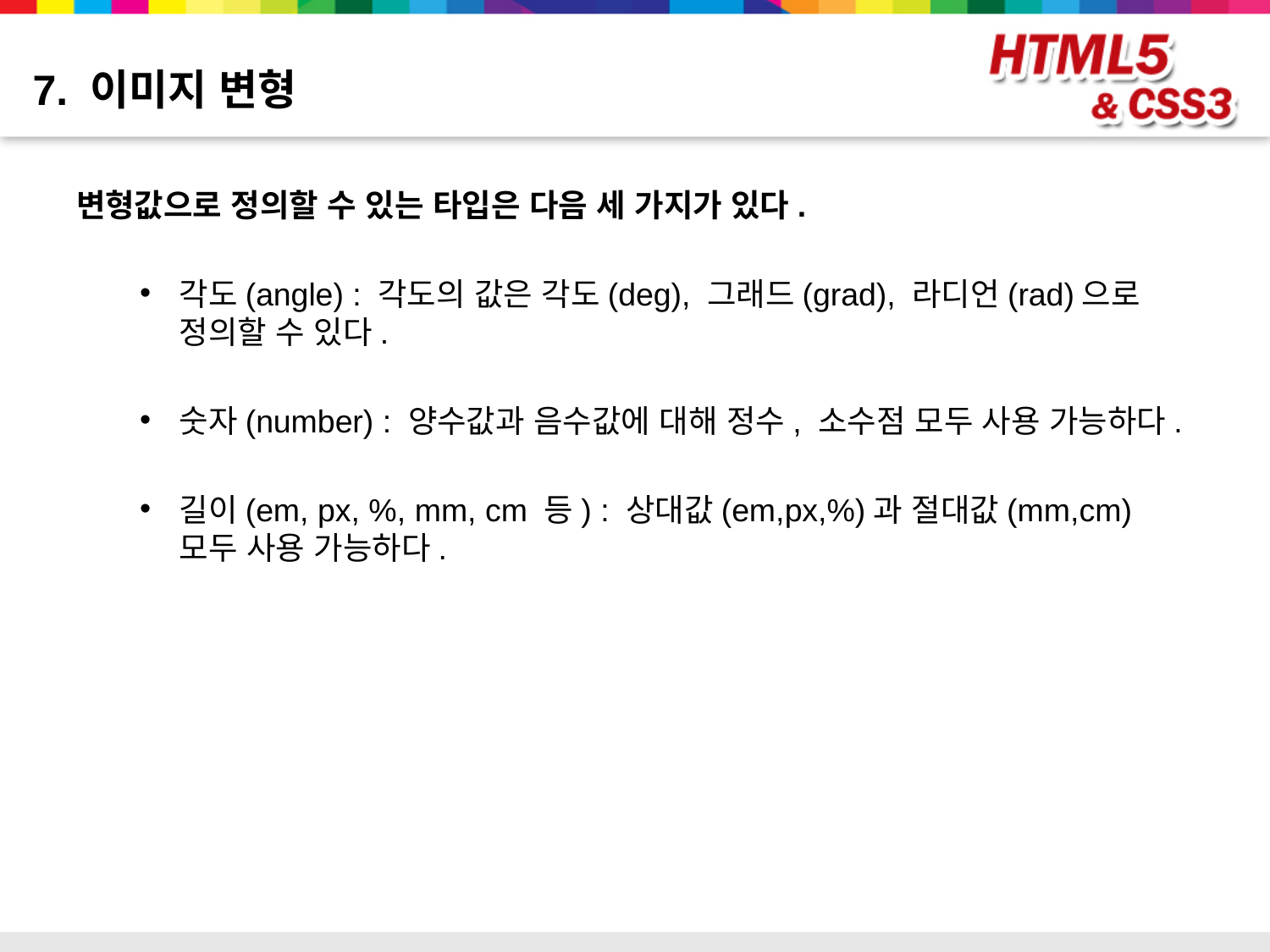

# 7. 이미지 변형
변형값으로 정의할 수 있는 타입은 다음 세 가지가 있다.

각도(angle) : 각도의 값은 각도(deg), 그래드(grad), 라디언(rad)으로 정의할 수 있다.

숫자(number) : 양수값과 음수값에 대해 정수, 소수점 모두 사용 가능하다.

길이(em, px, %, mm, cm 등) : 상대값(em,px,%)과 절대값(mm,cm) 모두 사용 가능하다.